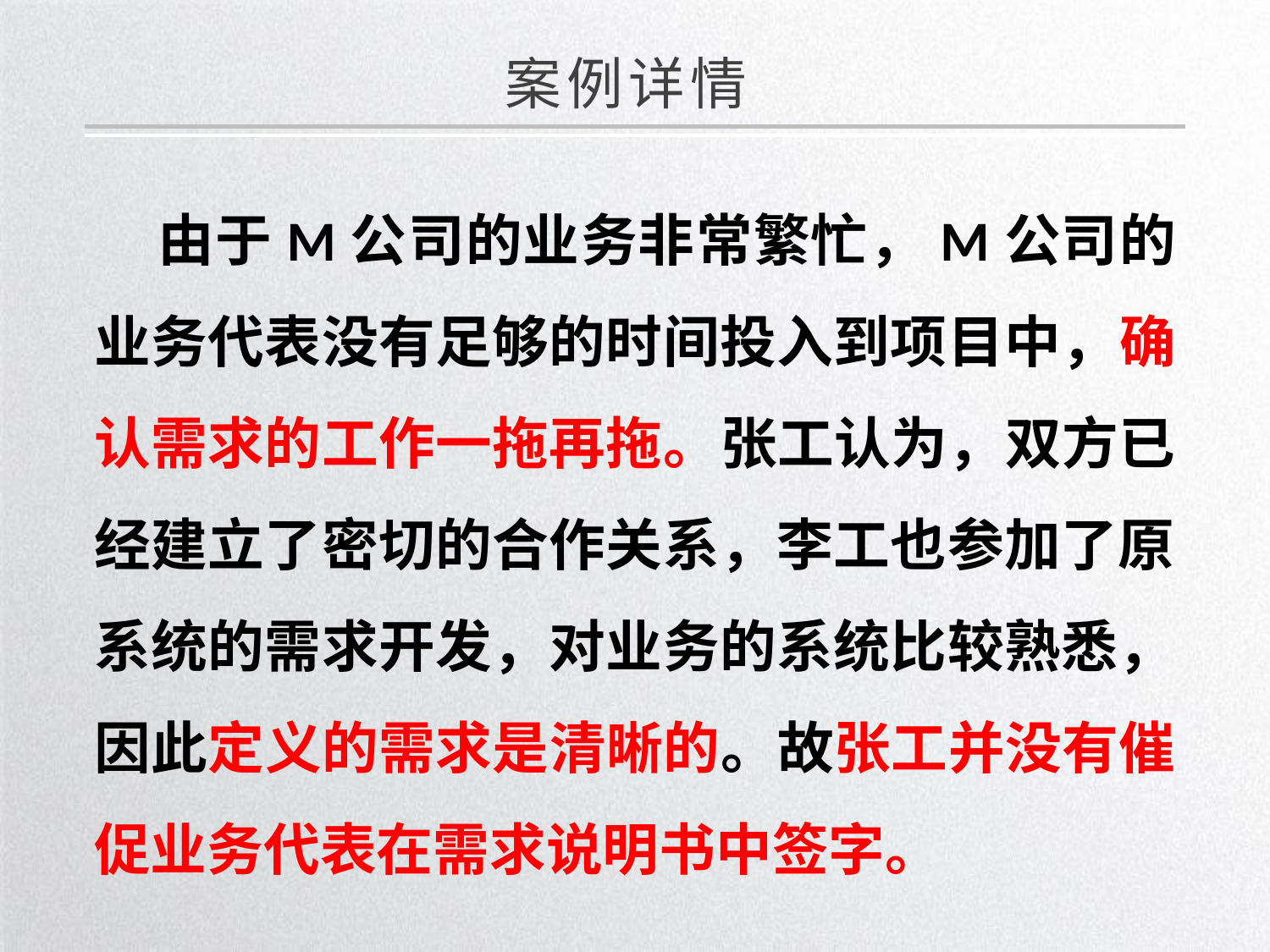

案例详情
由于M公司的业务非常繁忙，M公司的业务代表没有足够的时间投入到项目中，确认需求的工作一拖再拖。张工认为，双方已经建立了密切的合作关系，李工也参加了原系统的需求开发，对业务的系统比较熟悉，因此定义的需求是清晰的。故张工并没有催促业务代表在需求说明书中签字。